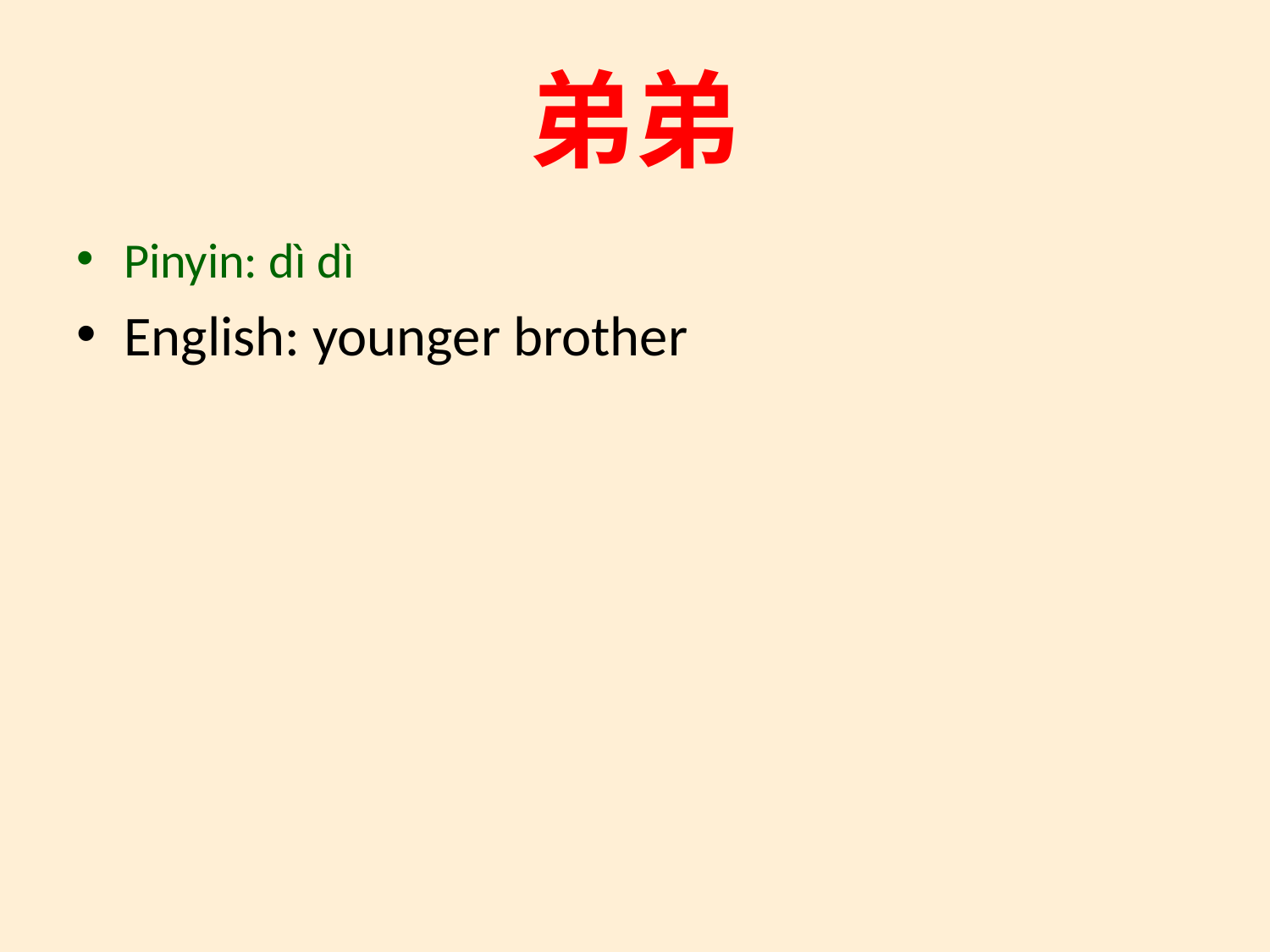

# 弟弟
Pinyin: dì dì
English: younger brother